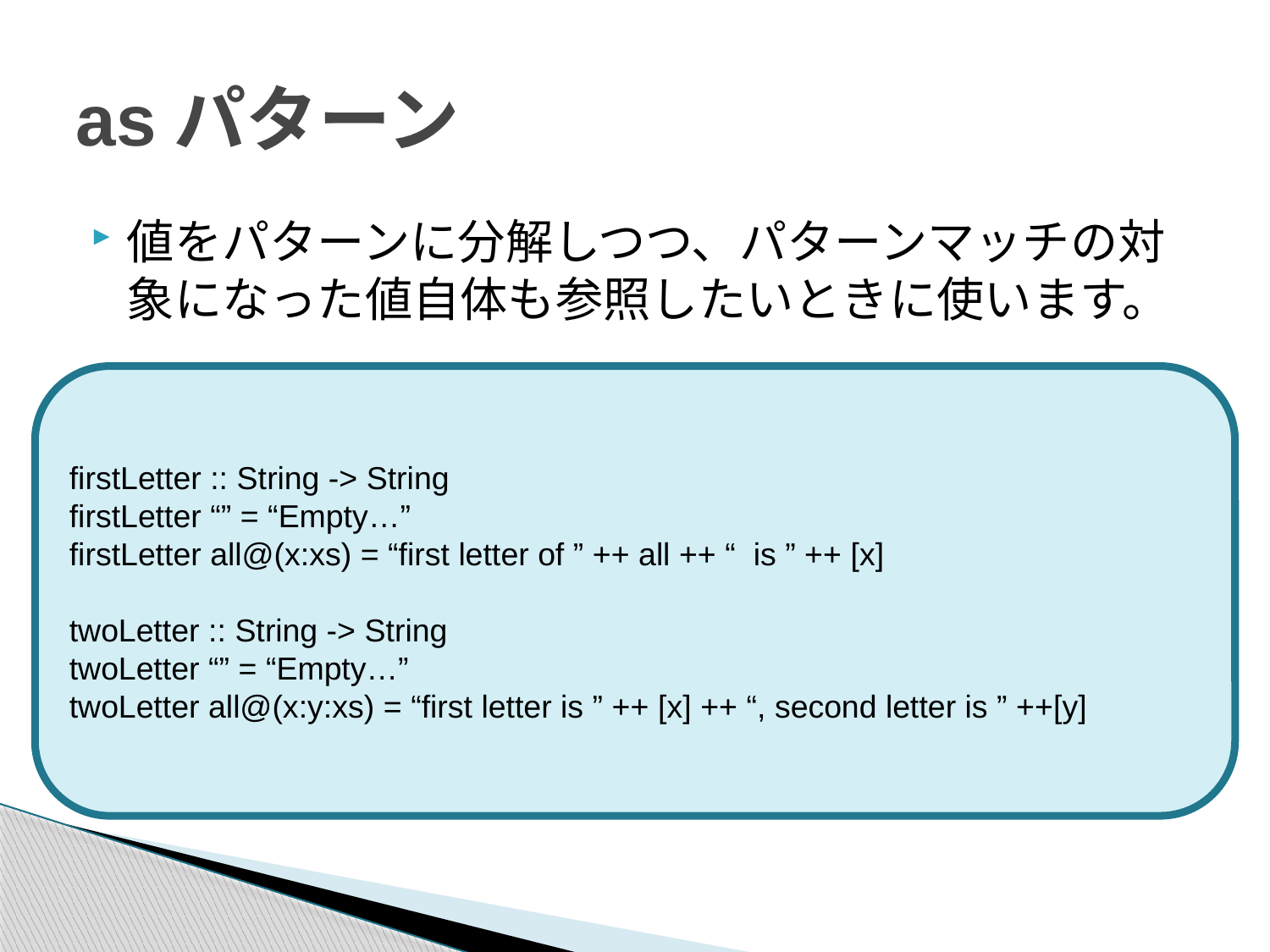

# asパターン
値をパターンに分解しつつ、パターンマッチの対象になった値自体も参照したいときに使います。
firstLetter :: String -> String
firstLetter “” = “Empty…”
firstLetter all@(x:xs) = “first letter of ” ++ all ++ “  is ” ++ [x]

twoLetter :: String -> String
twoLetter “” = “Empty…”
twoLetter all@(x:y:xs) = “first letter is ” ++ [x] ++ “, second letter is ” ++[y]